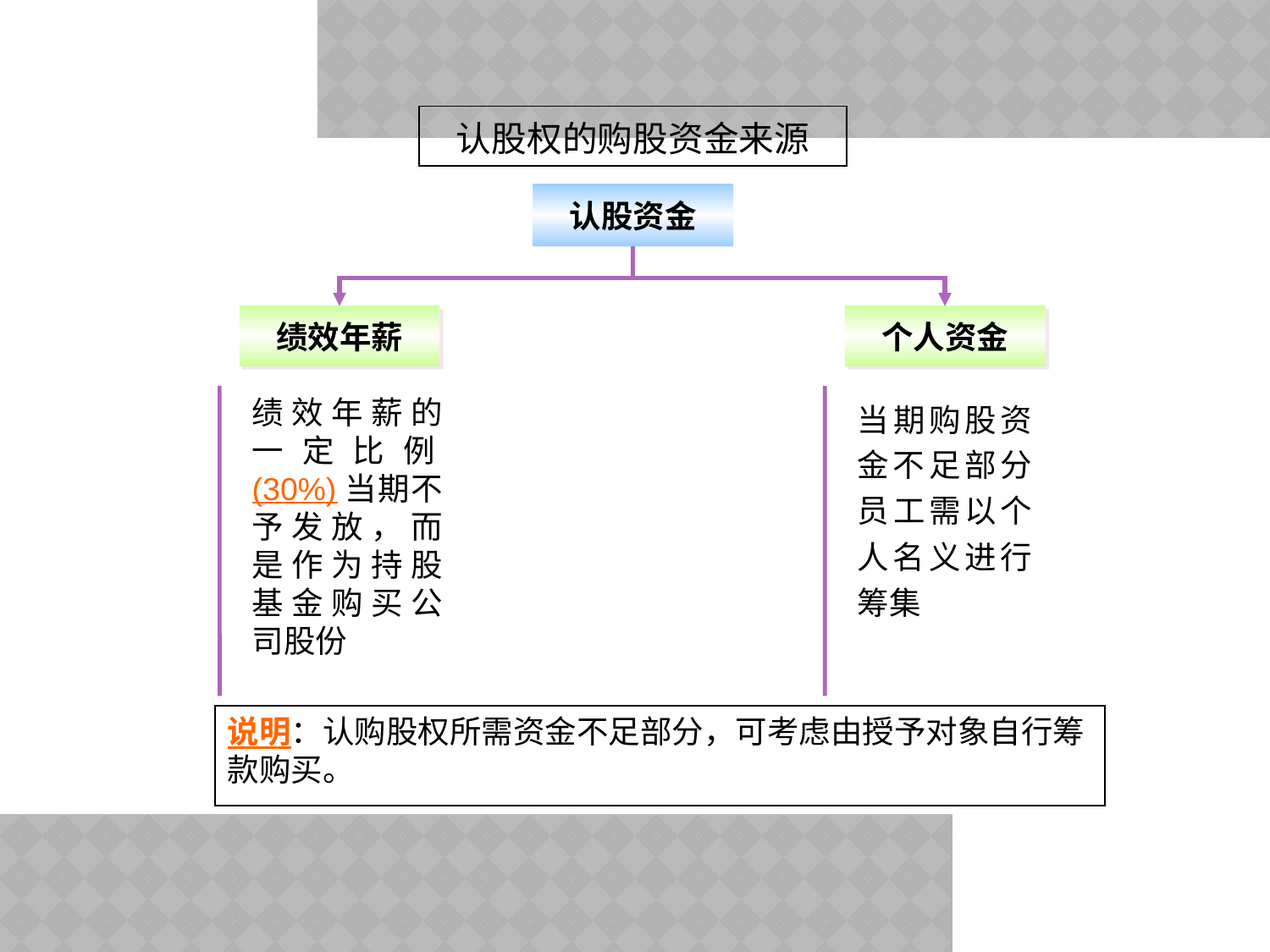

认股权的购股资金来源
认股资金
绩效年薪
个人资金

绩效年薪的一定比例(30%)当期不予发放，而是作为持股基金购买公司股份

当期购股资金不足部分员工需以个人名义进行筹集
说明：认购股权所需资金不足部分，可考虑由授予对象自行筹
款购买。